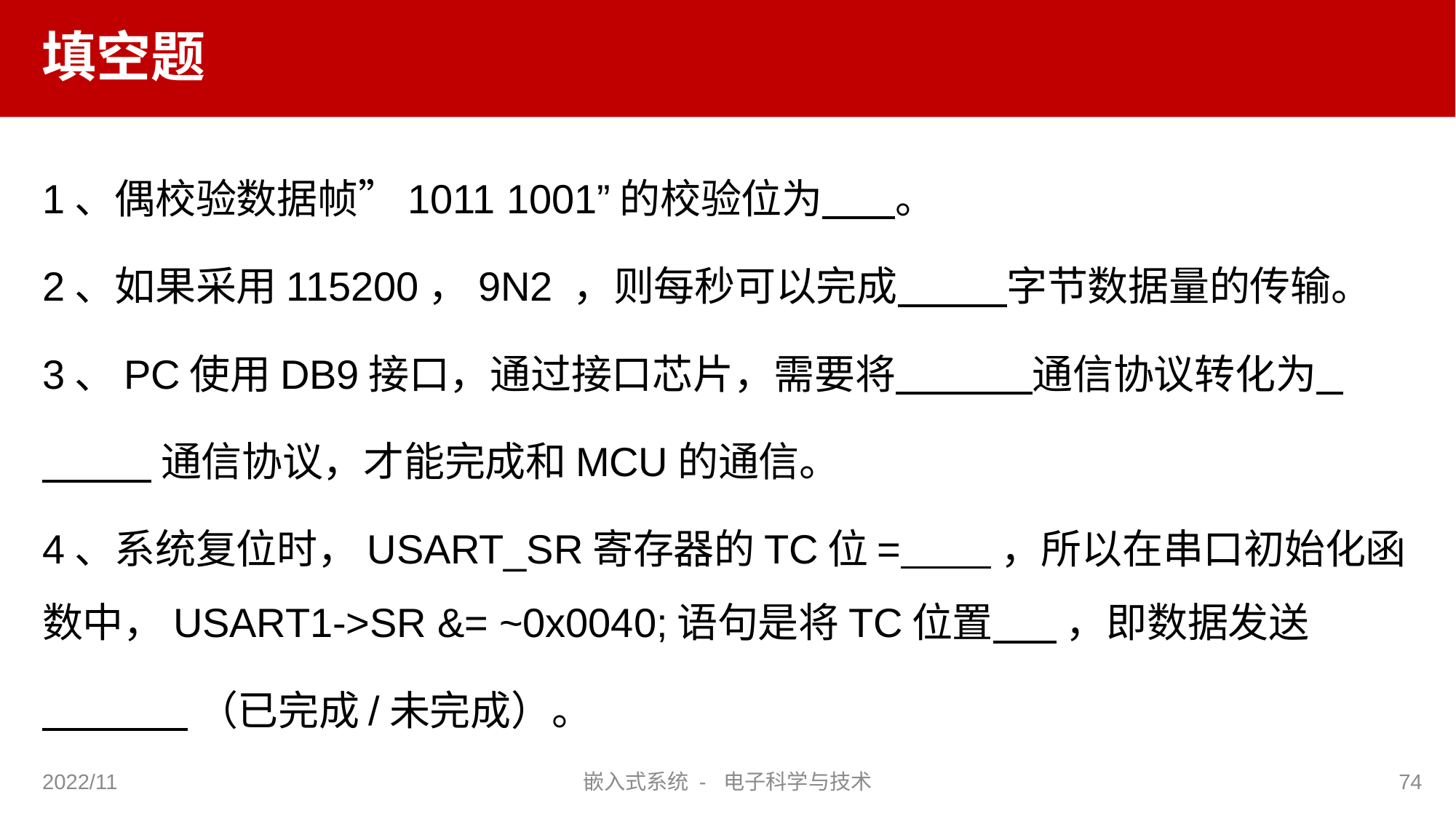

# 填空题
1、偶校验数据帧”1011 1001”的校验位为        。
2、如果采用115200，9N2 ，则每秒可以完成            字节数据量的传输。
3、PC使用DB9接口，通过接口芯片，需要将               通信协议转化为
            通信协议，才能完成和MCU的通信。
4、系统复位时，USART_SR寄存器的TC位=        ，所以在串口初始化函数中，USART1->SR &= ~0x0040;语句是将TC位置        ，即数据发送
                （已完成/未完成）。

2022/11
嵌入式系统 -  电子科学与技术
74